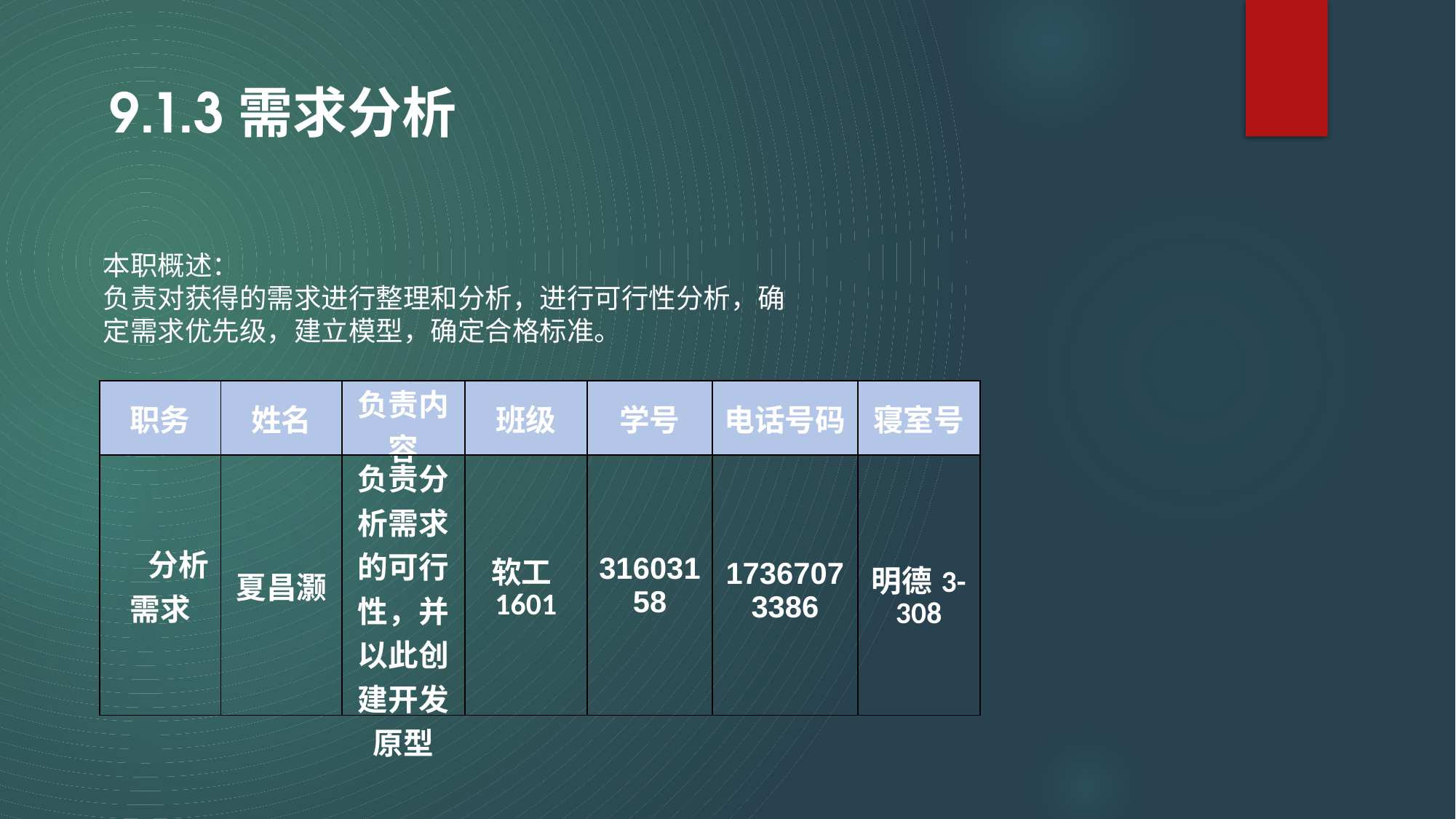

9.1.3需求分析
本职概述：
负责对获得的需求进行整理和分析，进行可行性分析，确定需求优先级，建立模型，确定合格标准。
| 职务 | 姓名 | 负责内容 | 班级 | 学号 | 电话号码 | 寝室号 |
| --- | --- | --- | --- | --- | --- | --- |
| 分析需求 | 夏昌灏 | 负责分析需求的可行性，并以此创建开发原型 | 软工1601 | 31603158 | 17367073386 | 明德3-308 |